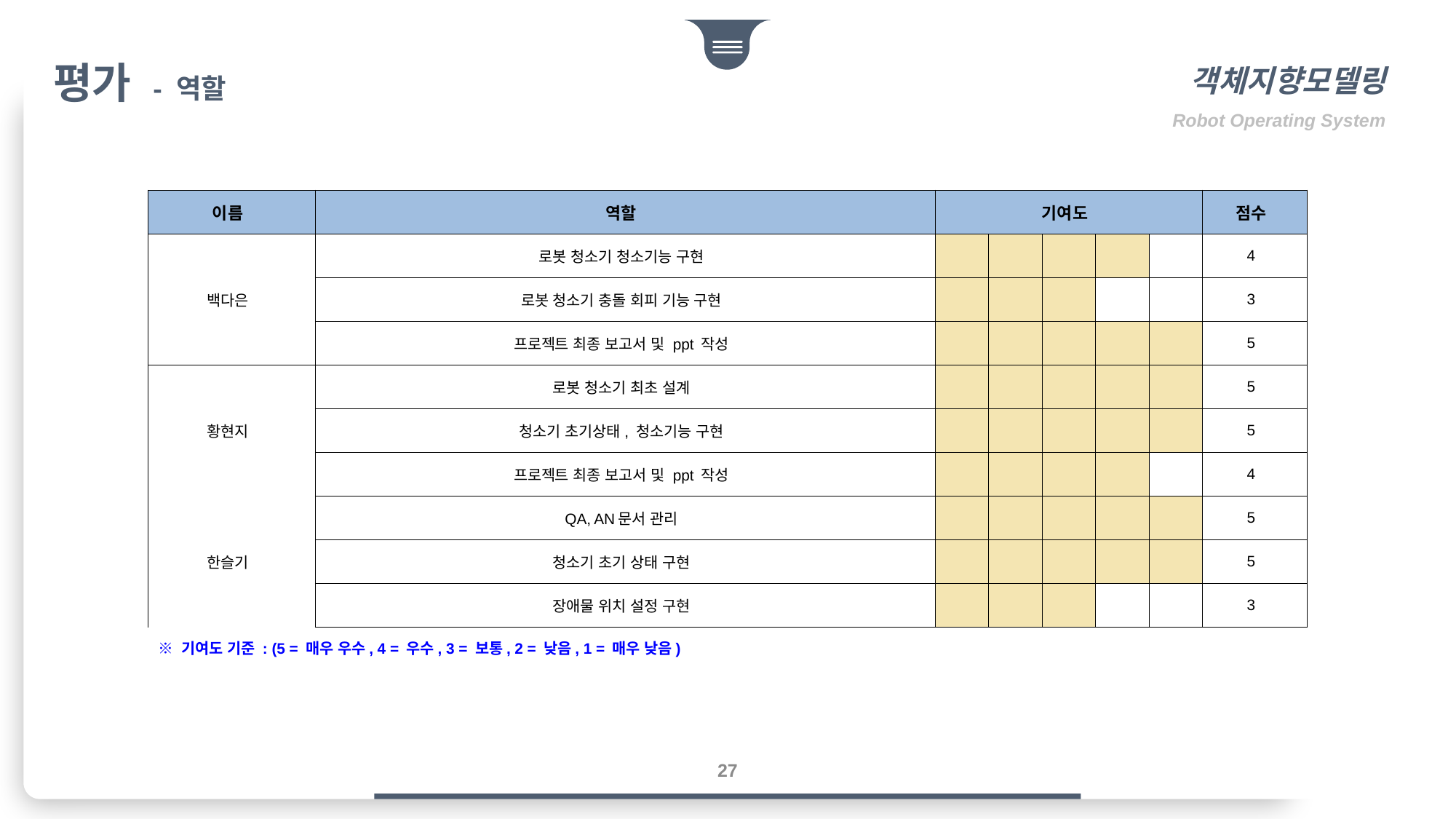

평가 - 역할
객체지향모델링
Robot Operating System
| 이름 | 역할 | 기여도 |  |  |  |  | 점수 |
| --- | --- | --- | --- | --- | --- | --- | --- |
| 백다은 | 로봇 청소기 청소기능 구현 |  |  |  |  |  | 4 |
|  | 로봇 청소기 충돌 회피 기능 구현 |  |  |  |  |  | 3 |
|  | 프로젝트 최종 보고서 및 ppt 작성 |  |  |  |  |  | 5 |
| 황현지 | 로봇 청소기 최초 설계 |  |  |  |  |  | 5 |
|  | 청소기 초기상태, 청소기능 구현 |  |  |  |  |  | 5 |
|  | 프로젝트 최종 보고서 및 ppt 작성 |  |  |  |  |  | 4 |
| 한슬기 | QA, AN문서 관리 |  |  |  |  |  | 5 |
|  | 청소기 초기 상태 구현 |  |  |  |  |  | 5 |
|  | 장애물 위치 설정 구현 |  |  |  |  |  | 3 |
※ 기여도 기준 : (5 = 매우 우수, 4 = 우수, 3 = 보통, 2 = 낮음, 1 = 매우 낮음)
27